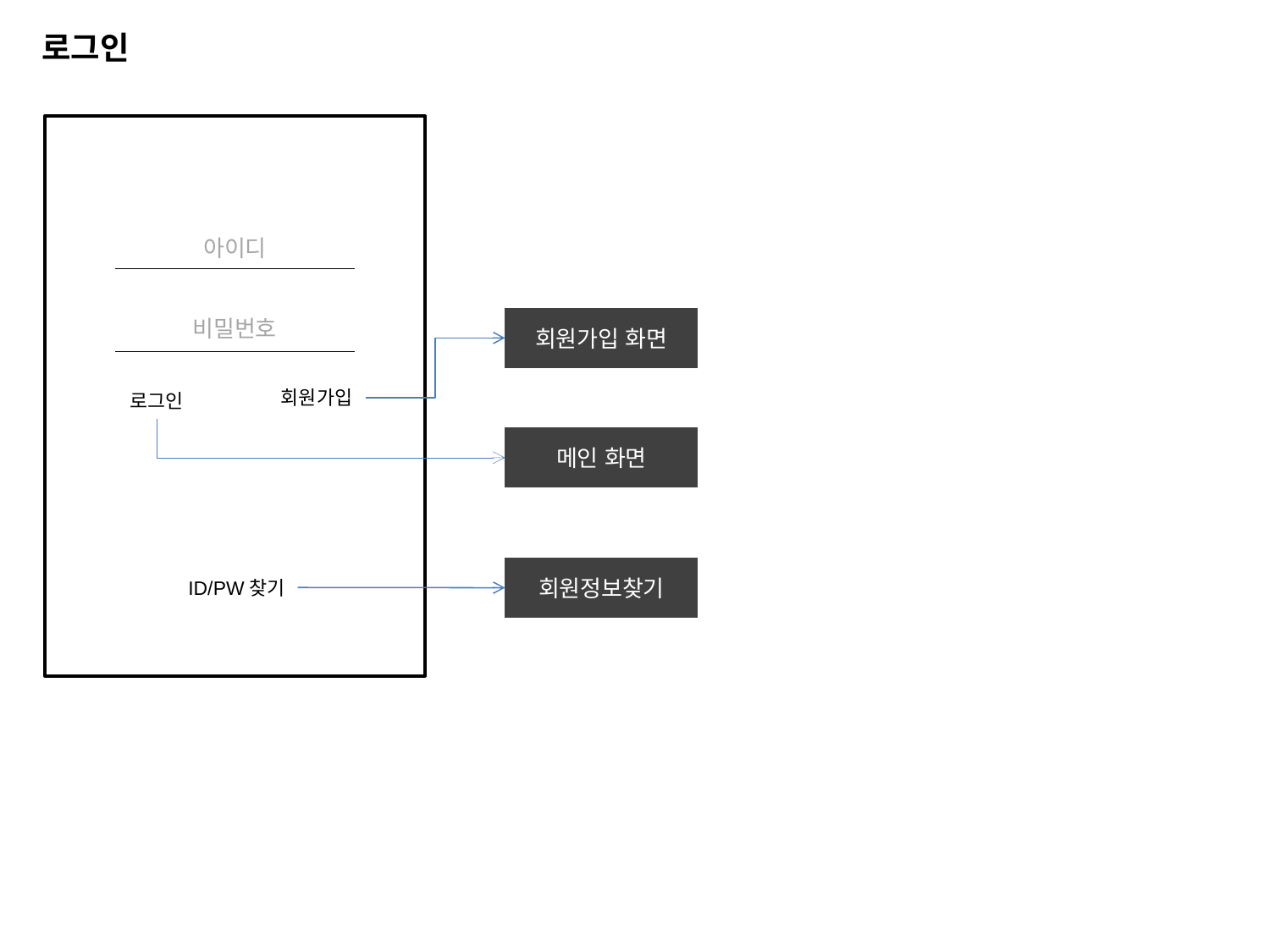

로그인

아이디
비밀번호
회원가입
회원가입 화면
로그인
메인 화면
회원정보찾기
ID/PW찾기